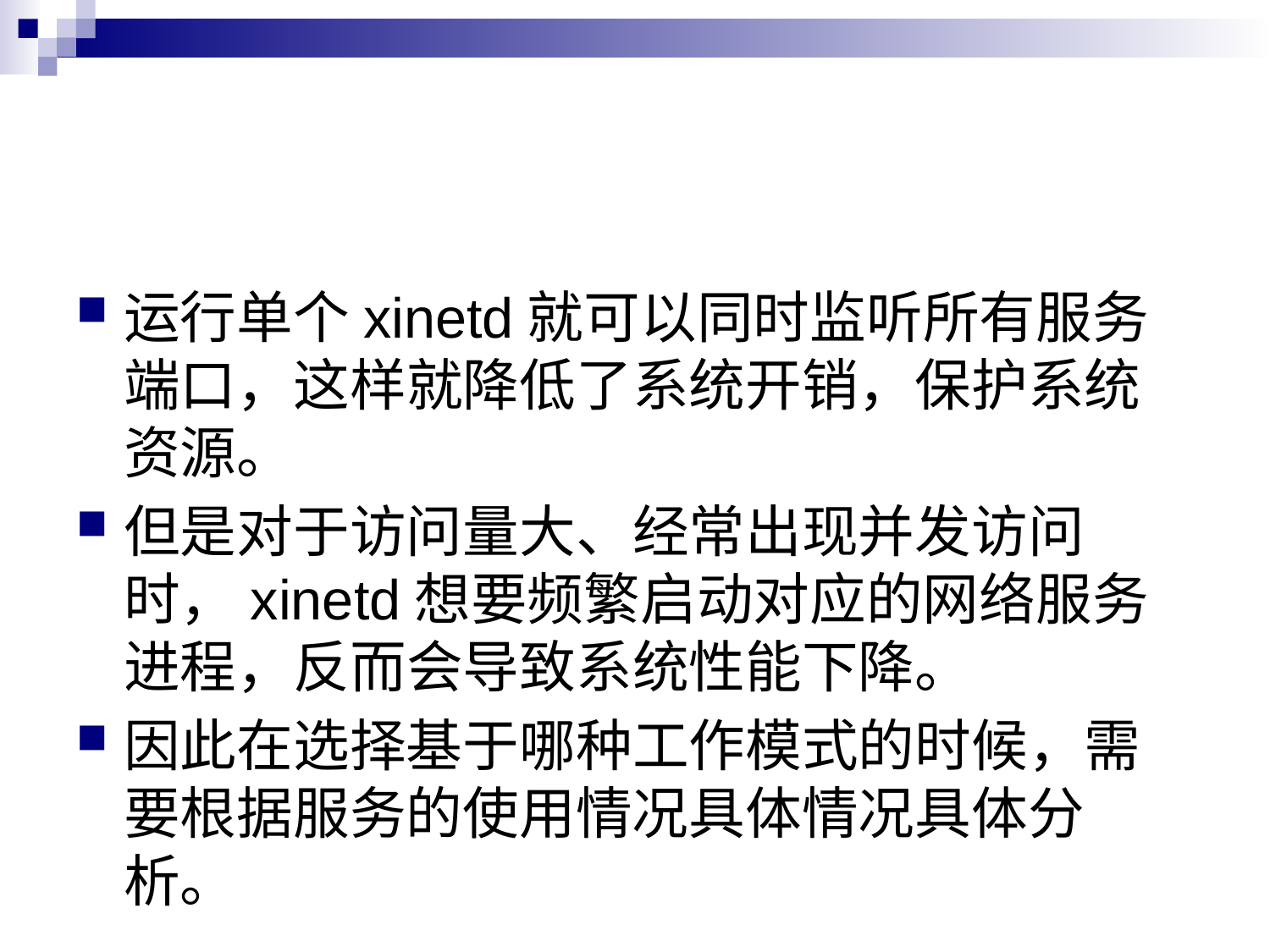

#
运行单个xinetd就可以同时监听所有服务端口，这样就降低了系统开销，保护系统资源。
但是对于访问量大、经常出现并发访问时，xinetd想要频繁启动对应的网络服务进程，反而会导致系统性能下降。
因此在选择基于哪种工作模式的时候，需要根据服务的使用情况具体情况具体分析。